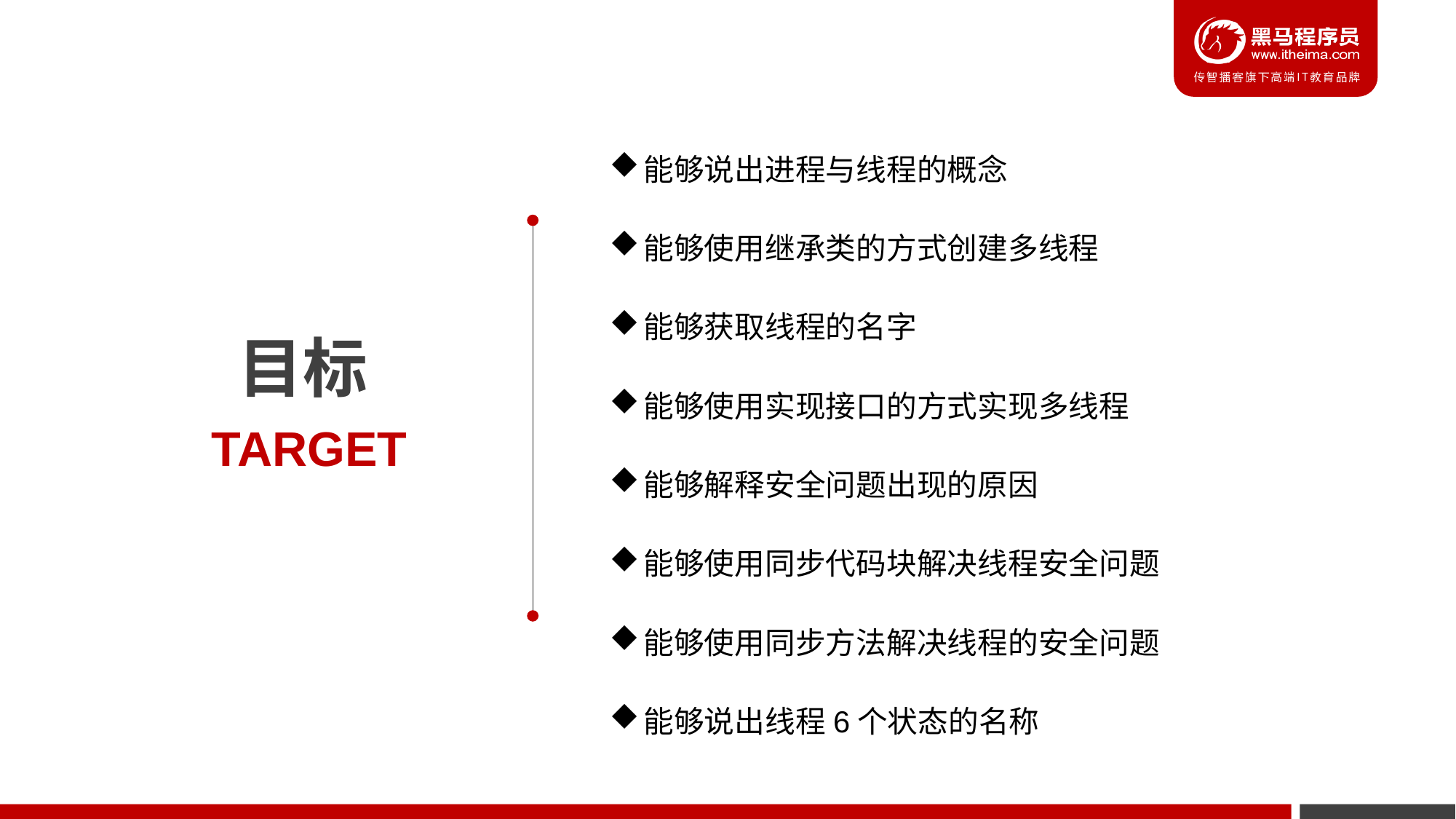

能够说出进程与线程的概念
能够使用继承类的方式创建多线程
能够获取线程的名字
能够使用实现接口的方式实现多线程
能够解释安全问题出现的原因
能够使用同步代码块解决线程安全问题
能够使用同步方法解决线程的安全问题
能够说出线程6个状态的名称